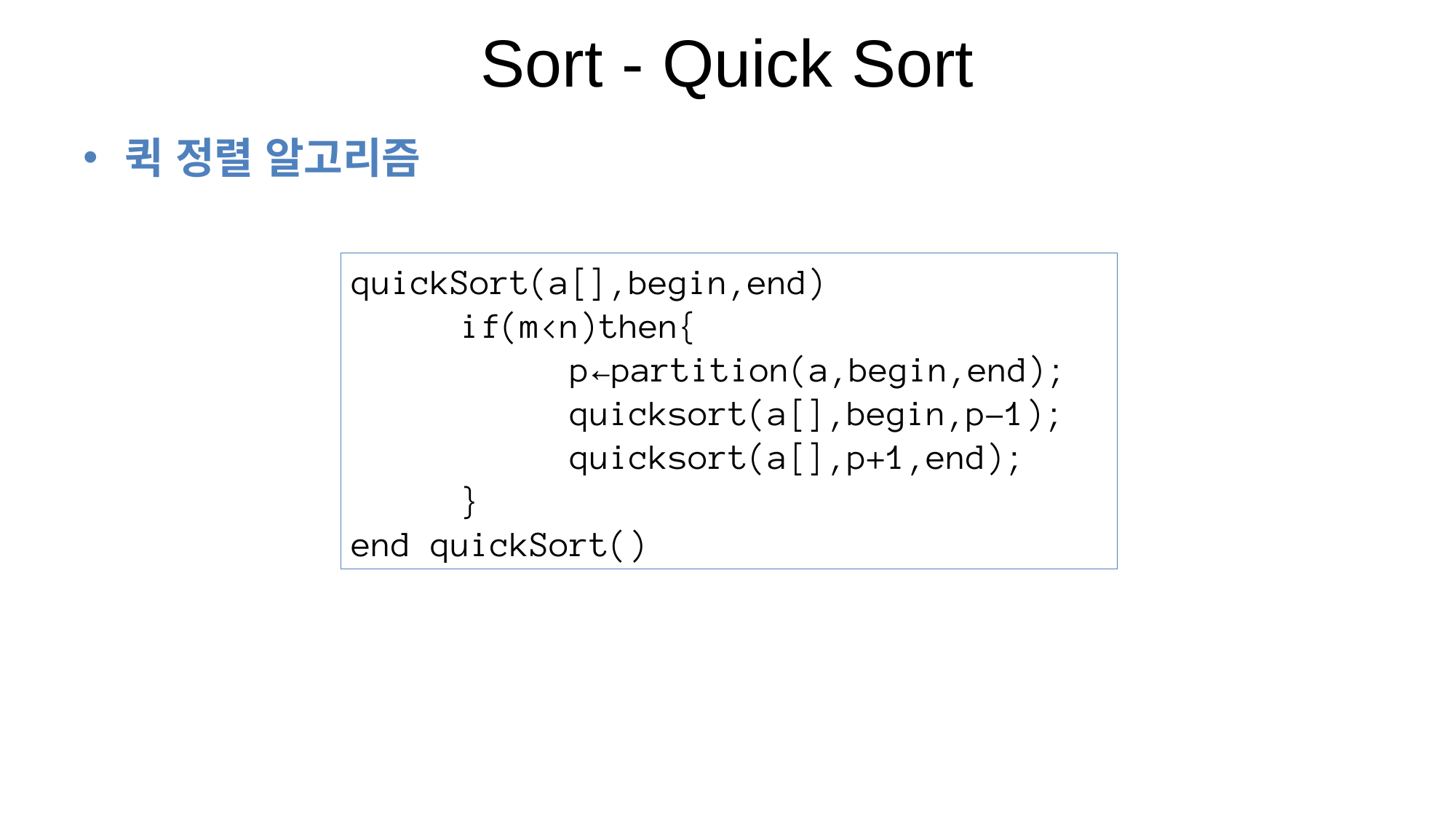

# Sort - Quick Sort
퀵 정렬 알고리즘

quickSort(a[],begin,end)
	if(m<n)then{
		p←partition(a,begin,end);
		quicksort(a[],begin,p-1);
		quicksort(a[],p+1,end);
	}
end quickSort()